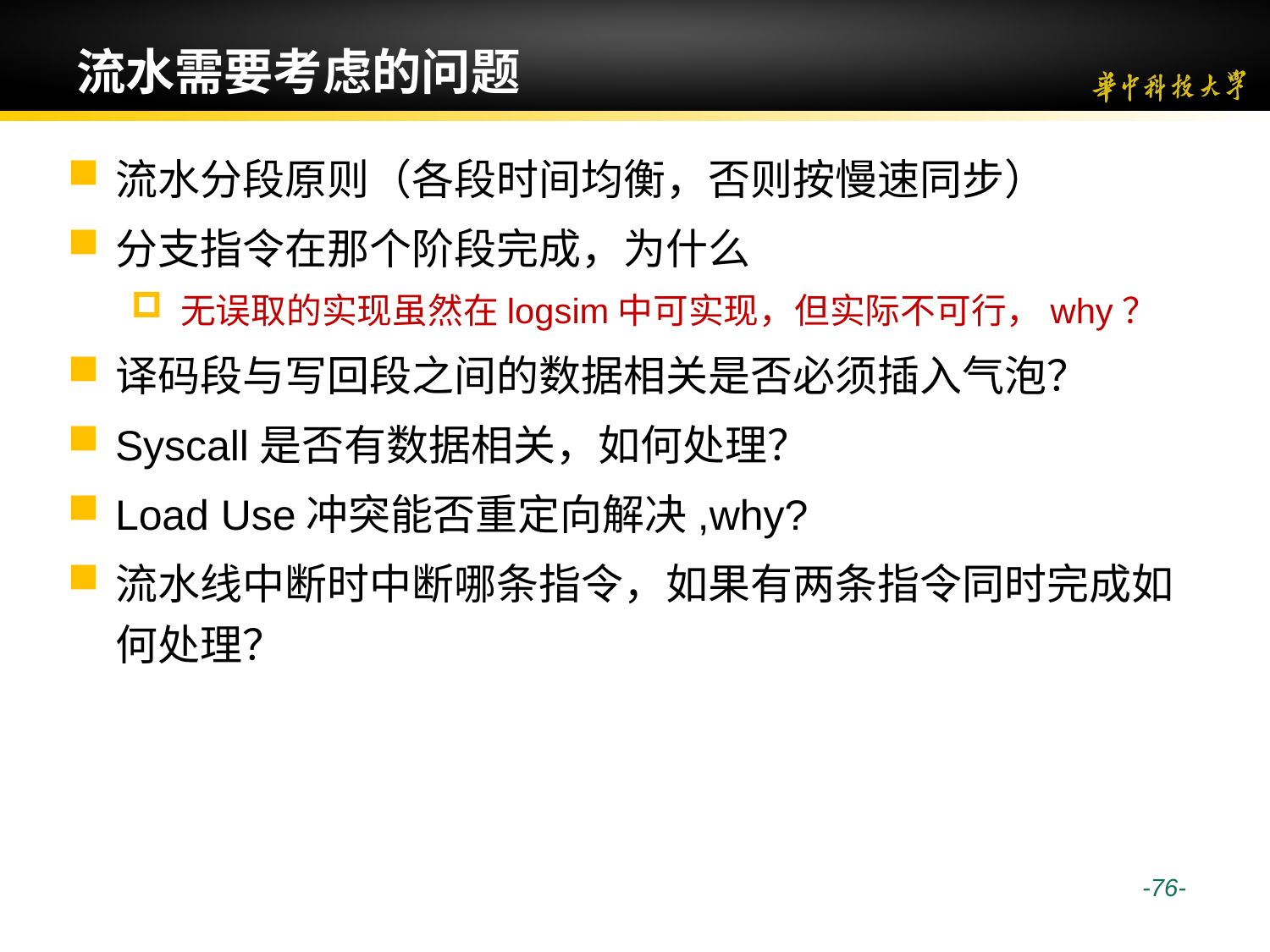

# 流水需要考虑的问题
流水分段原则（各段时间均衡，否则按慢速同步）
分支指令在那个阶段完成，为什么
无误取的实现虽然在logsim中可实现，但实际不可行，why？
译码段与写回段之间的数据相关是否必须插入气泡？
Syscall是否有数据相关，如何处理？
Load Use冲突能否重定向解决,why?
流水线中断时中断哪条指令，如果有两条指令同时完成如何处理？

 -76-